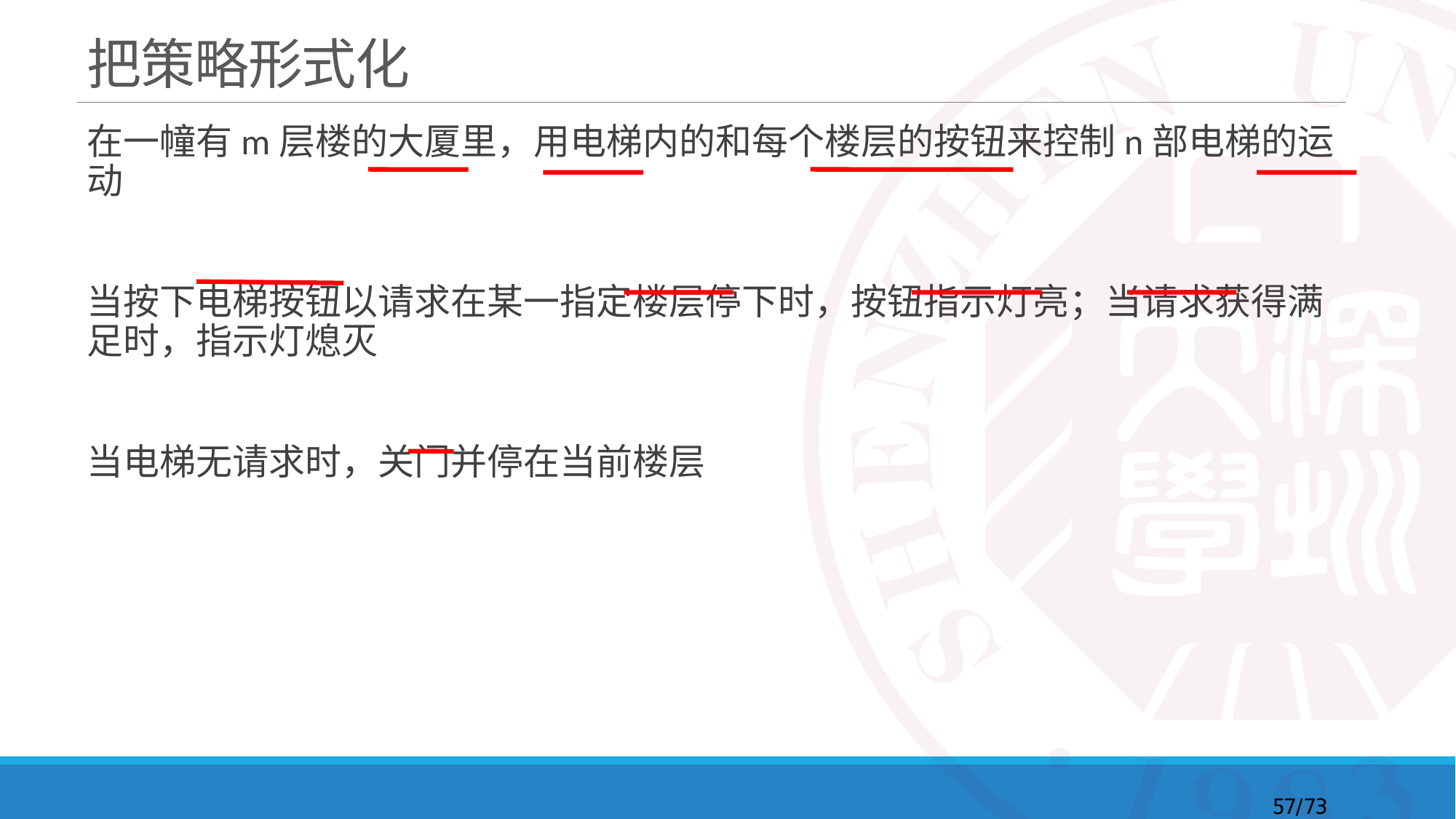

# 把策略形式化
在一幢有m层楼的大厦里，用电梯内的和每个楼层的按钮来控制n部电梯的运动

当按下电梯按钮以请求在某一指定楼层停下时，按钮指示灯亮；当请求获得满足时，指示灯熄灭

当电梯无请求时，关门并停在当前楼层

57/73